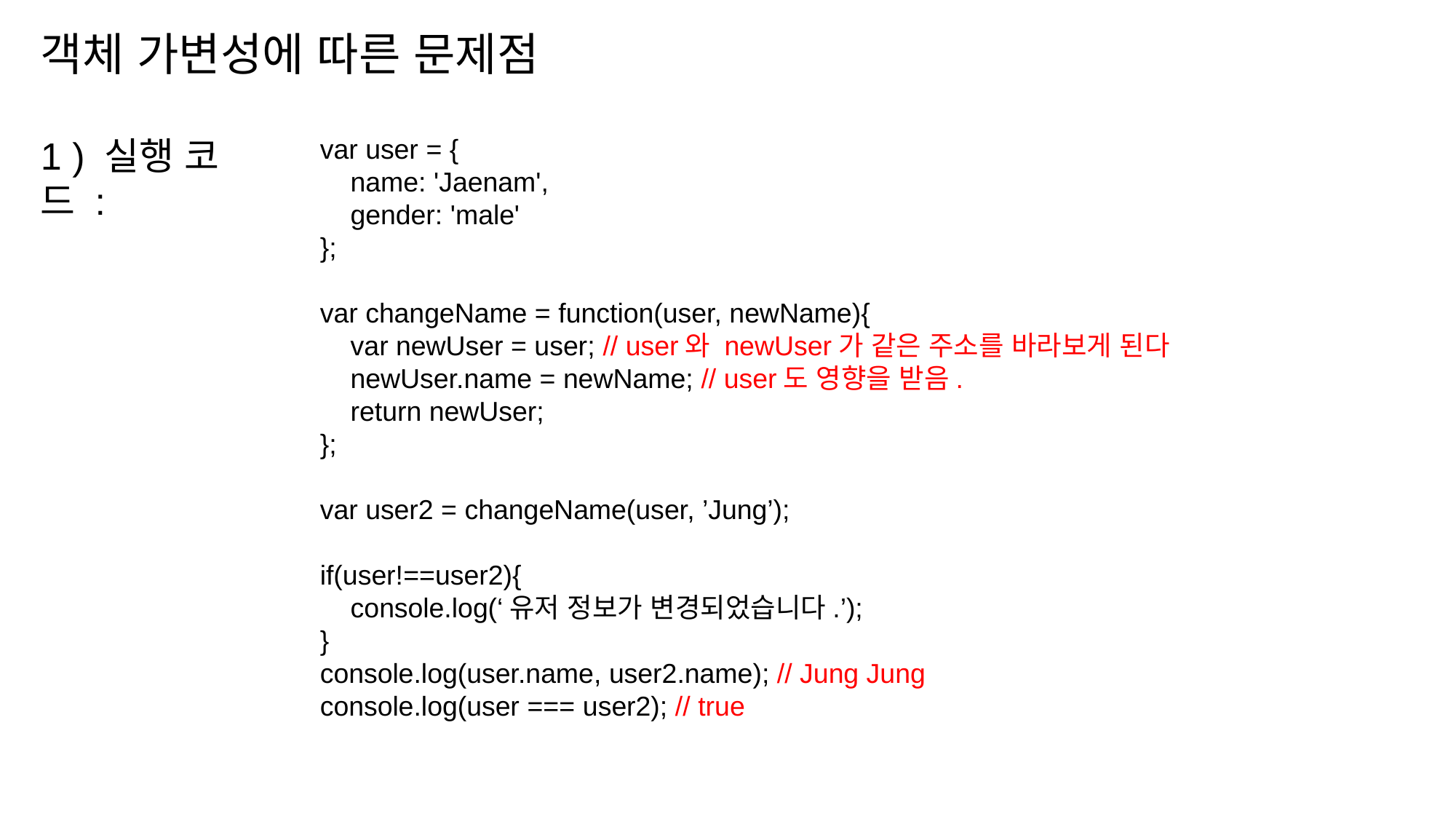

객체 가변성에 따른 문제점
1 ) 실행 코드 :
var user = {
    name: 'Jaenam',
    gender: 'male'
};
var changeName = function(user, newName){
    var newUser = user; // user와 newUser가 같은 주소를 바라보게 된다
    newUser.name = newName; // user도 영향을 받음.
    return newUser;
};
var user2 = changeName(user, ’Jung’);
if(user!==user2){
    console.log(‘유저 정보가 변경되었습니다.’);
}
console.log(user.name, user2.name); // Jung Jung
console.log(user === user2); // true